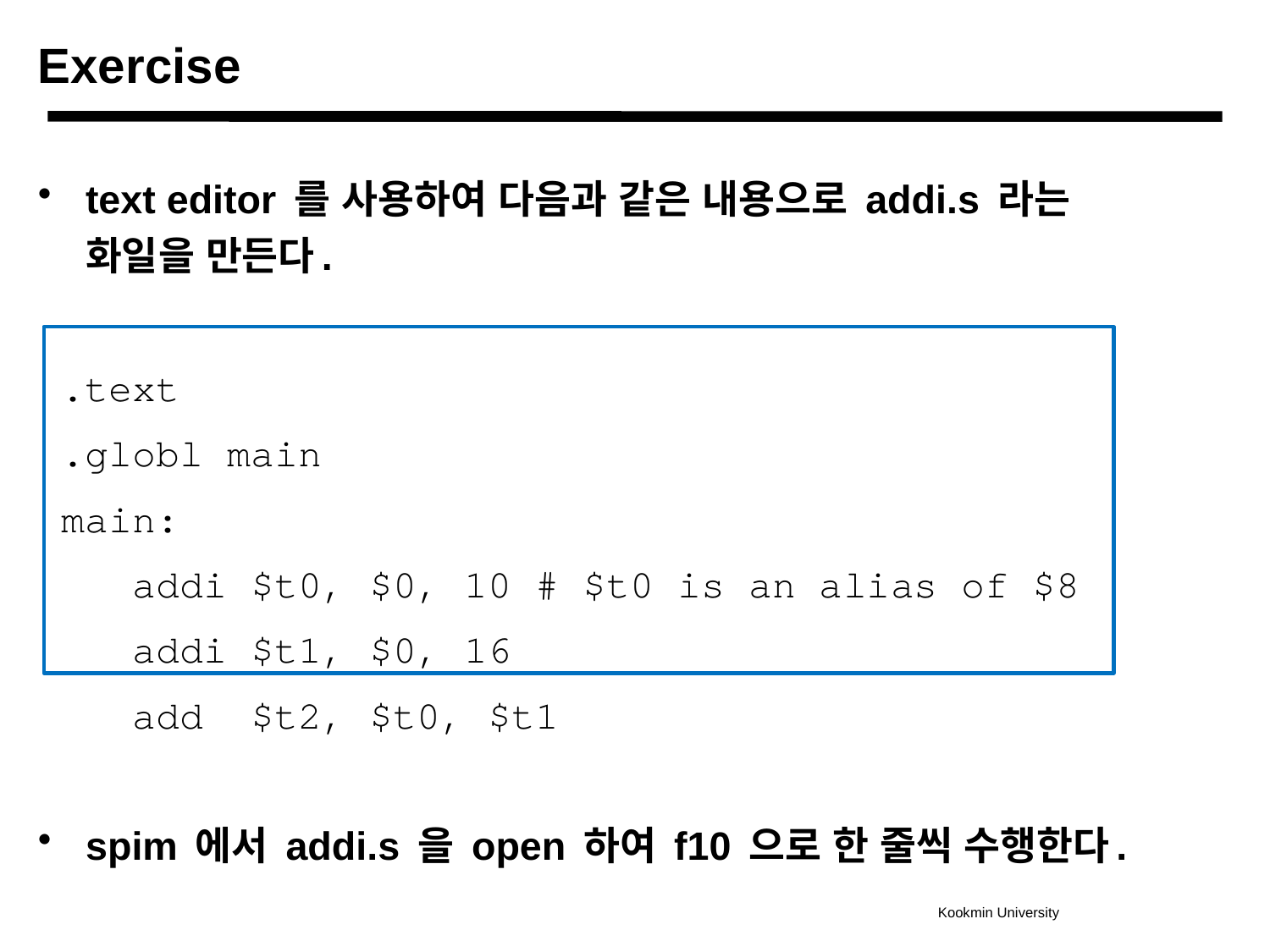

# Exercise
text editor 를 사용하여 다음과 같은 내용으로 addi.s 라는 화일을 만든다.

 .text
 .globl main
 main:
    addi $t0, $0, 10 # $t0 is an alias of $8
    addi $t1, $0, 16
    add  $t2, $t0, $t1

spim 에서 addi.s 을 open 하여 f10 으로 한 줄씩 수행한다.